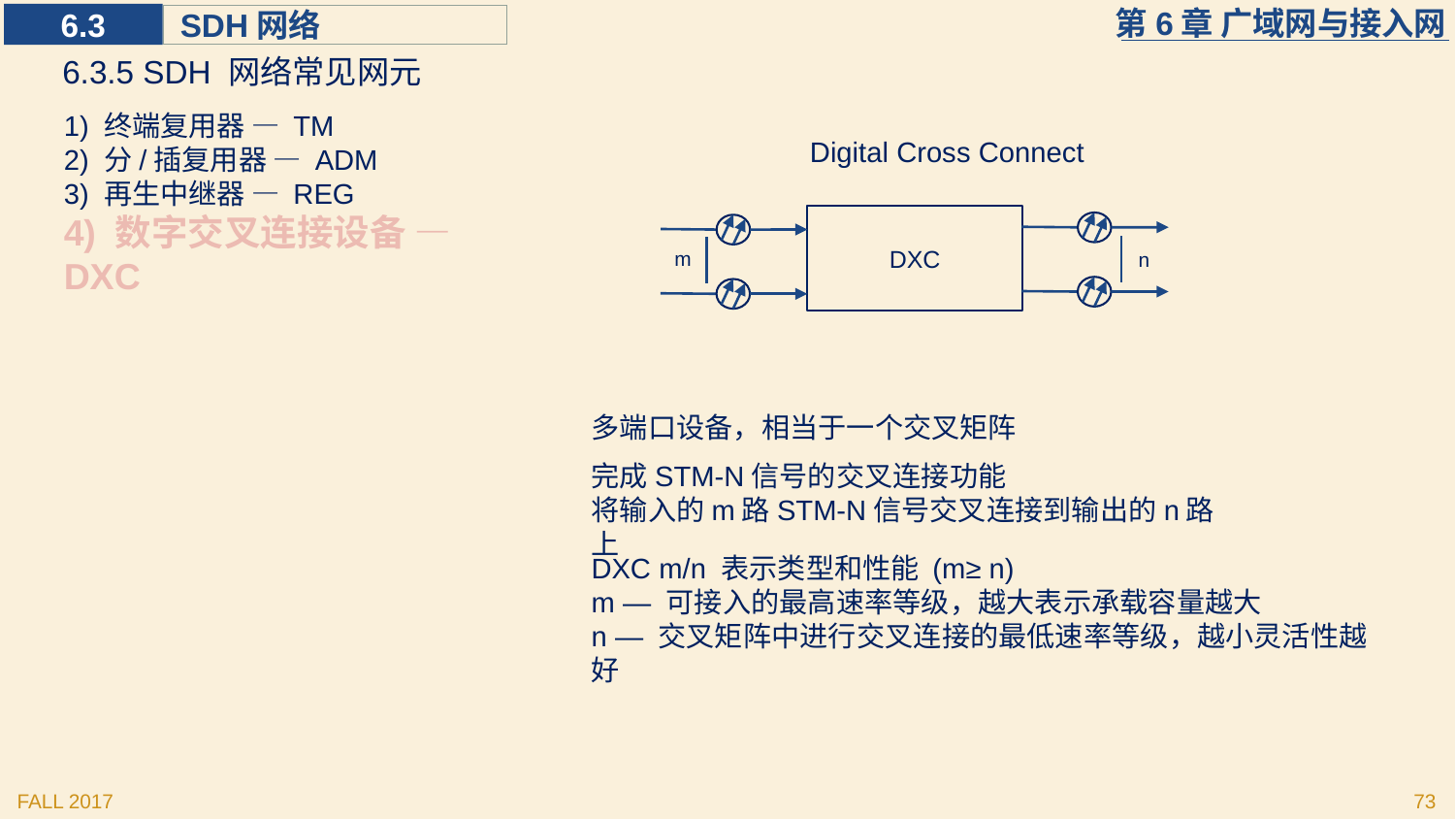

6.3.5 SDH 网络常见网元
1) 终端复用器 — TM
2) 分/插复用器 — ADM
3) 再生中继器 — REG
4) 数字交叉连接设备 — DXC
Digital Cross Connect
DXC

m
n

多端口设备，相当于一个交叉矩阵
完成STM-N信号的交叉连接功能
将输入的m路STM-N信号交叉连接到输出的n路上
DXC m/n 表示类型和性能 (m≥ n)
m — 可接入的最高速率等级，越大表示承载容量越大
n — 交叉矩阵中进行交叉连接的最低速率等级，越小灵活性越好